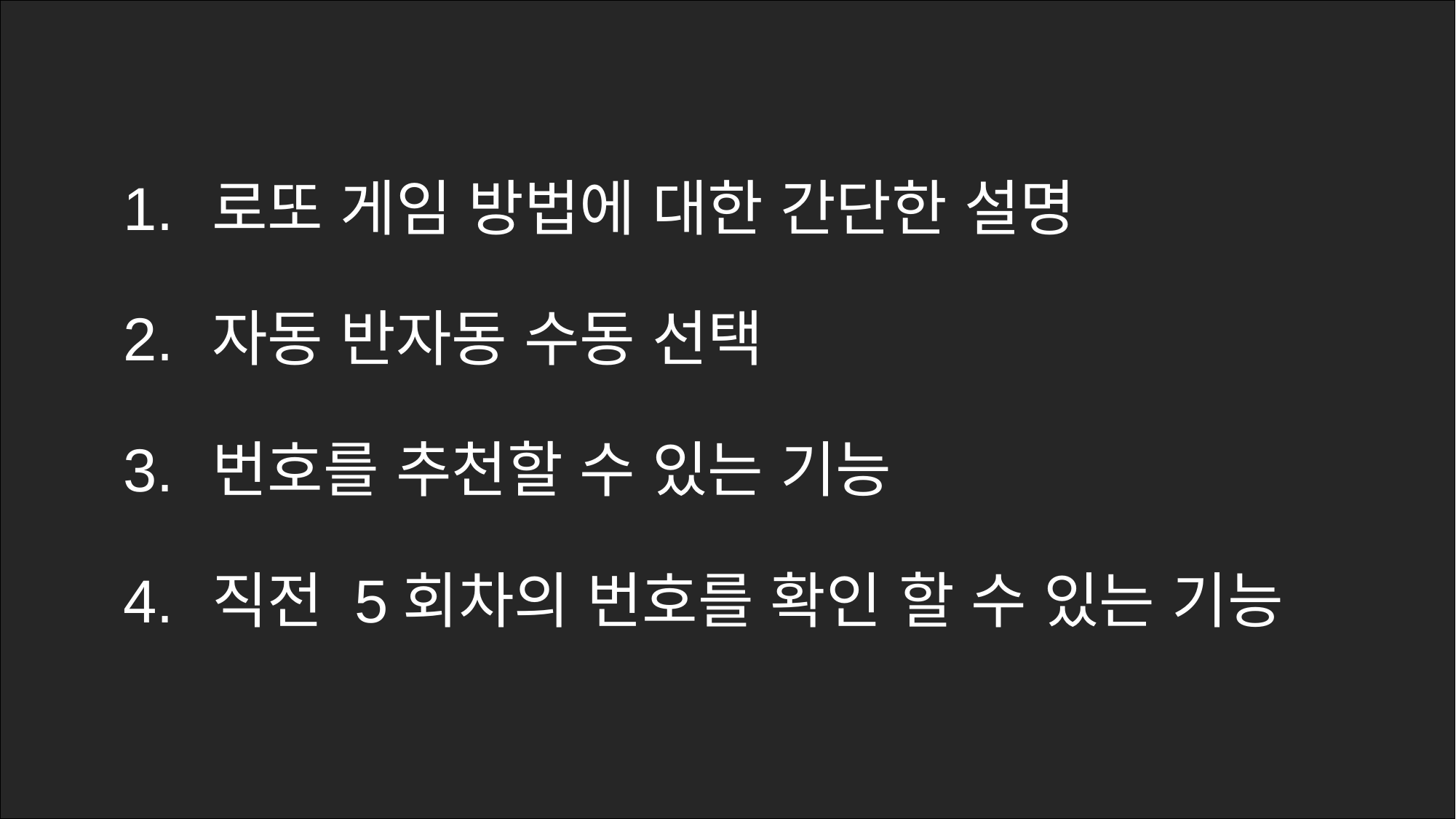

로또 게임 방법에 대한 간단한 설명

자동 반자동 수동 선택

번호를 추천할 수 있는 기능

직전 5회차의 번호를 확인 할 수 있는 기능